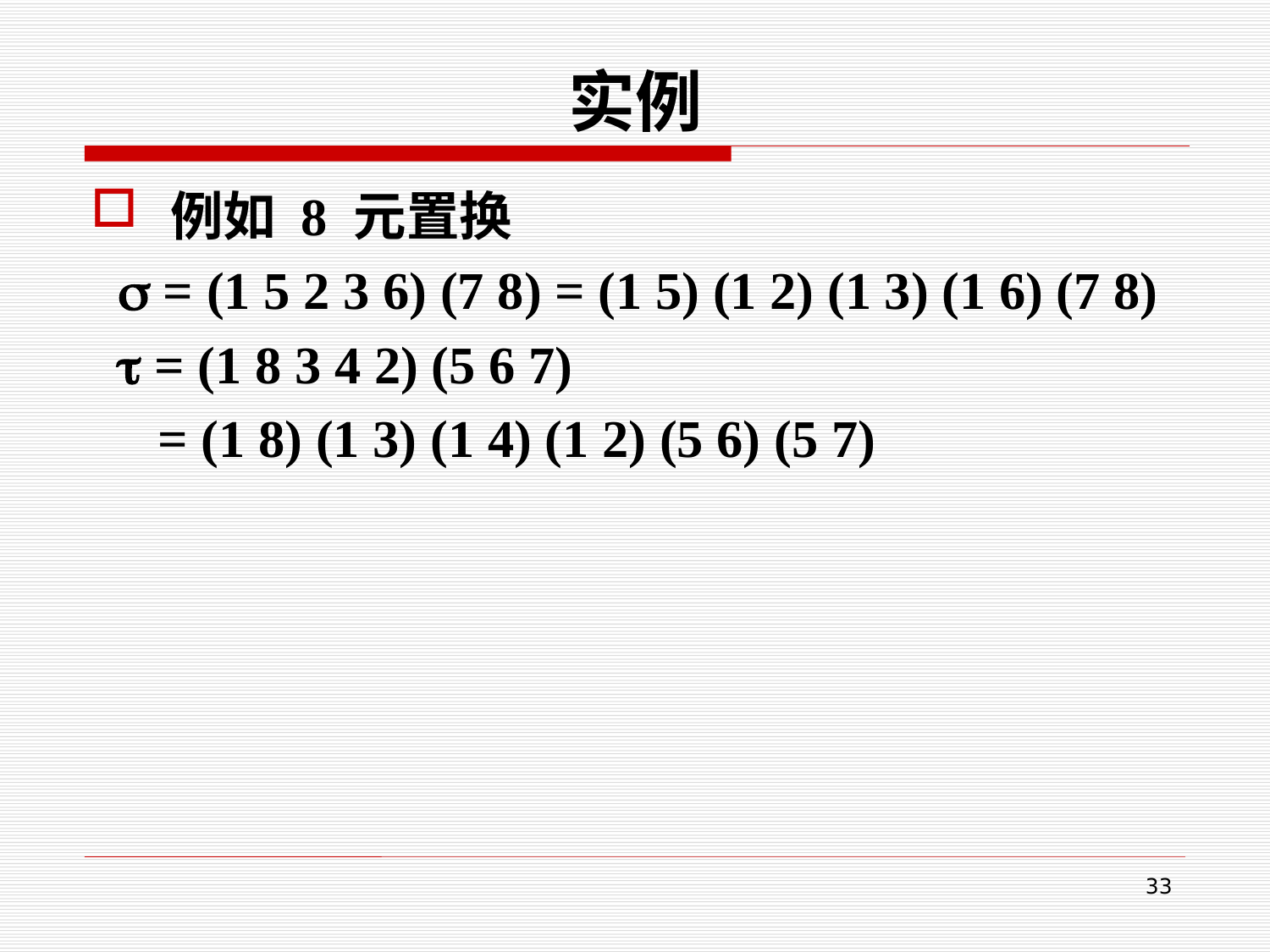

# 实例
例如 8 元置换
  σ = (1 5 2 3 6) (7 8) = (1 5) (1 2) (1 3) (1 6) (7 8)
  τ = (1 8 3 4 2) (5 6 7)
     = (1 8) (1 3) (1 4) (1 2) (5 6) (5 7)
33